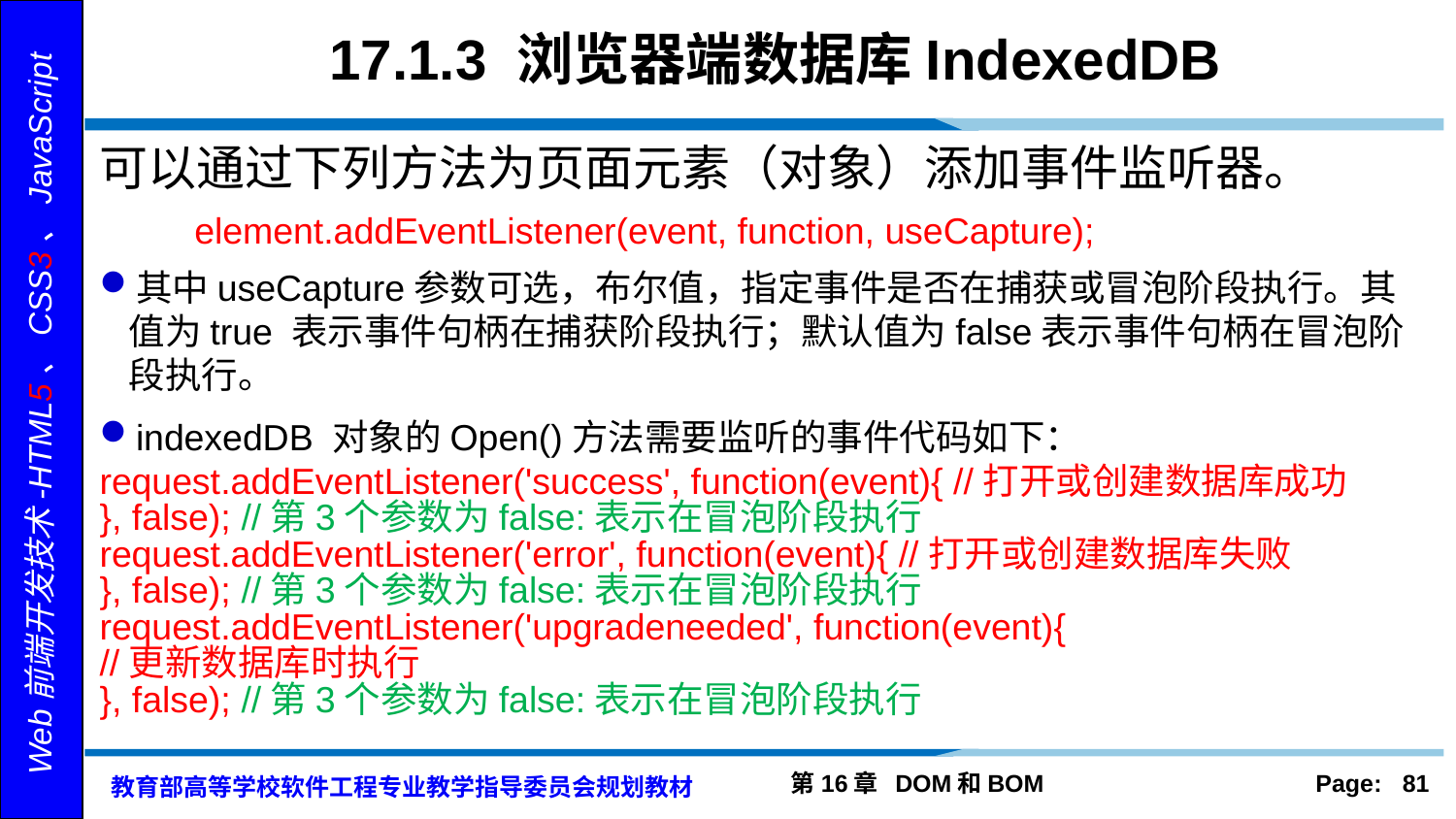

# 17.1.3 浏览器端数据库IndexedDB
可以通过下列方法为页面元素（对象）添加事件监听器。
       element.addEventListener(event, function, useCapture);
其中useCapture参数可选，布尔值，指定事件是否在捕获或冒泡阶段执行。其值为true 表示事件句柄在捕获阶段执行；默认值为false表示事件句柄在冒泡阶段执行。
indexedDB 对象的Open()方法需要监听的事件代码如下：
request.addEventListener('success', function(event){ //打开或创建数据库成功
}, false); //第3个参数为false:表示在冒泡阶段执行
request.addEventListener('error', function(event){ //打开或创建数据库失败
}, false); //第3个参数为false:表示在冒泡阶段执行
request.addEventListener('upgradeneeded', function(event){
//更新数据库时执行
}, false); //第3个参数为false:表示在冒泡阶段执行